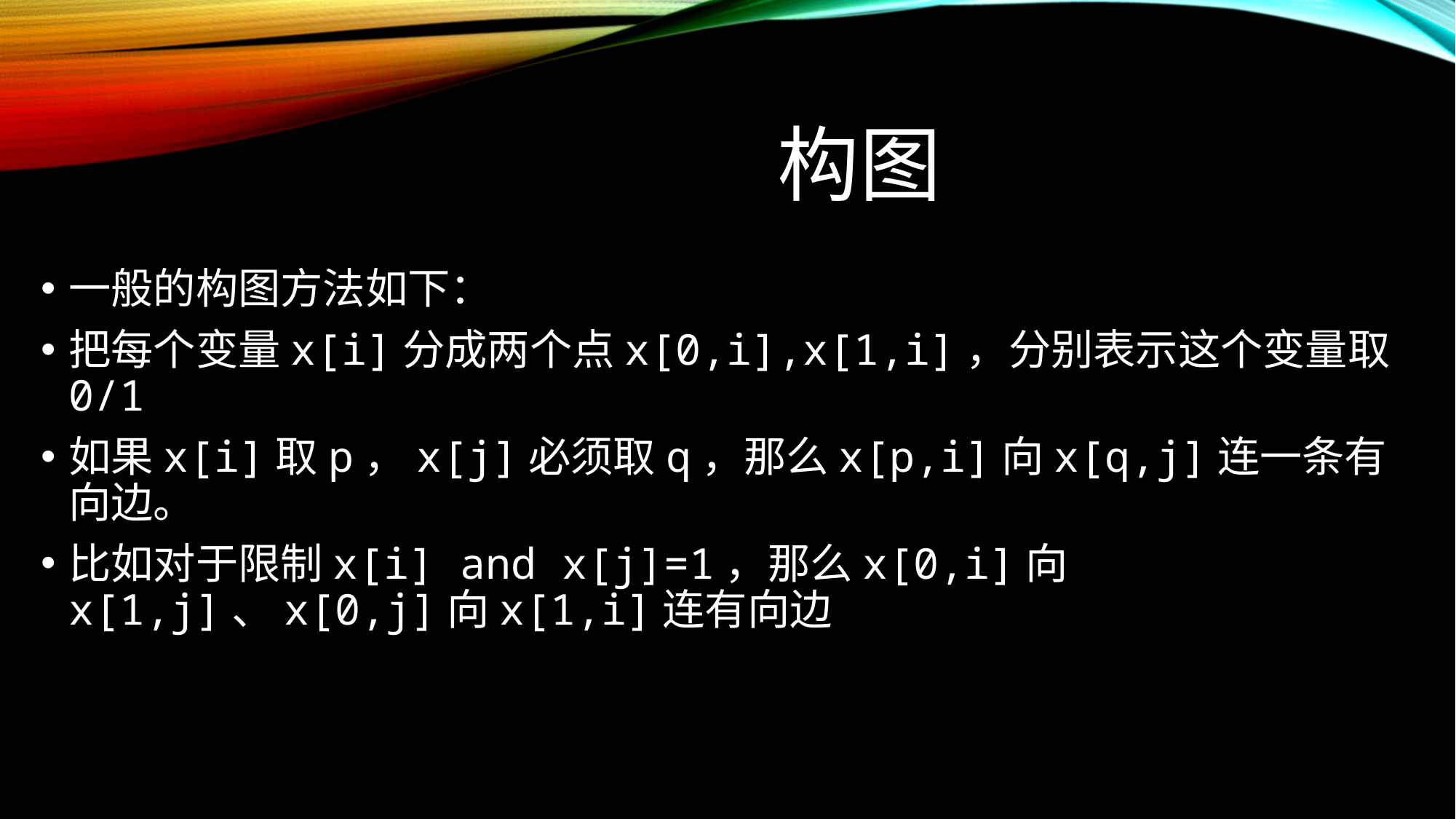

# 构图
一般的构图方法如下：
把每个变量x[i]分成两个点x[0,i],x[1,i]，分别表示这个变量取0/1
如果x[i]取p，x[j]必须取q，那么x[p,i]向x[q,j]连一条有向边。
比如对于限制x[i] and x[j]=1，那么x[0,i]向x[1,j]、x[0,j]向x[1,i]连有向边